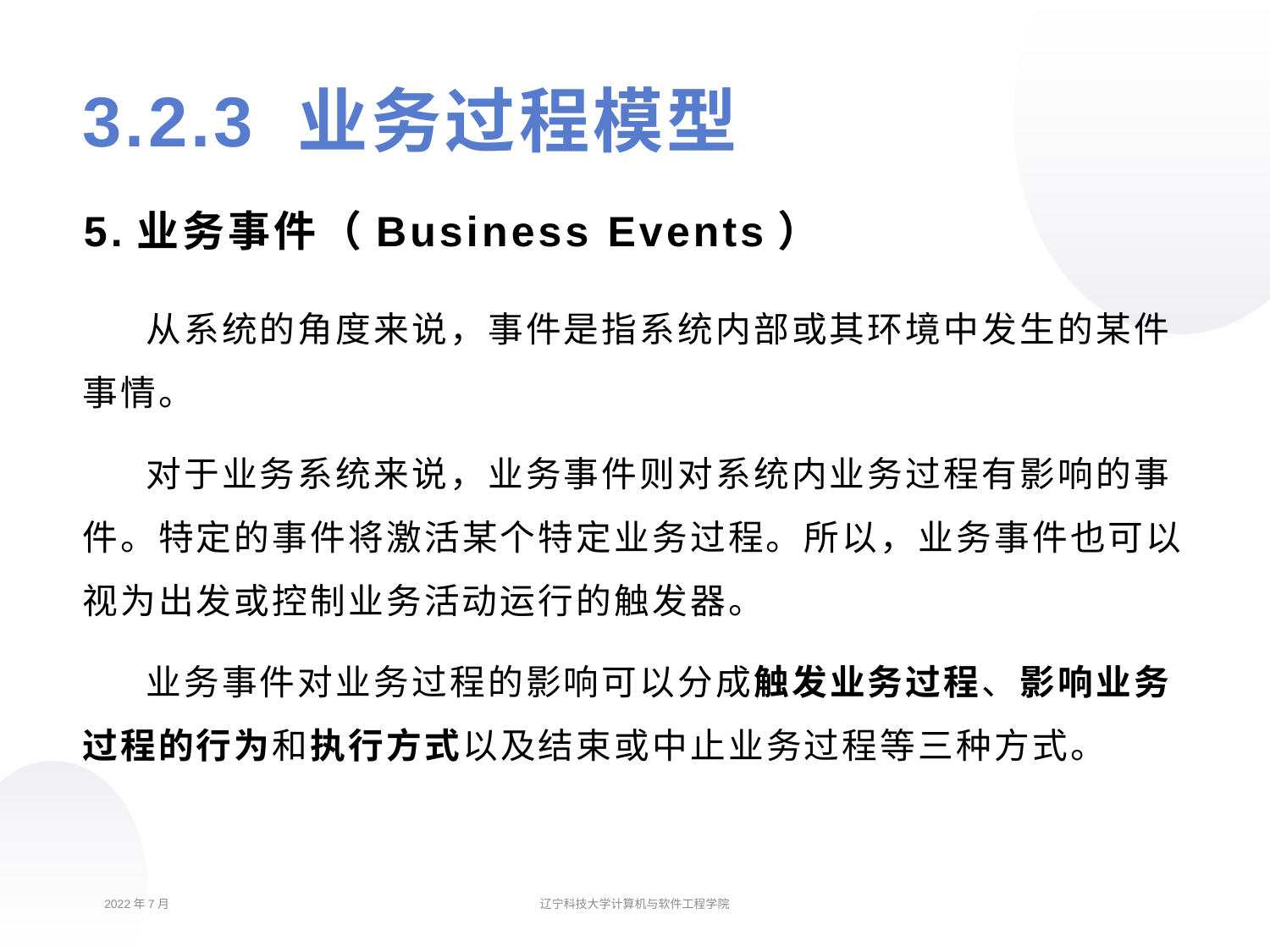

# 3.2.3 业务过程模型
5.业务事件（Business Events）

从系统的角度来说，事件是指系统内部或其环境中发生的某件事情。
对于业务系统来说，业务事件则对系统内业务过程有影响的事件。特定的事件将激活某个特定业务过程。所以，业务事件也可以视为出发或控制业务活动运行的触发器。
业务事件对业务过程的影响可以分成触发业务过程、影响业务过程的行为和执行方式以及结束或中止业务过程等三种方式。

2022年7月
辽宁科技大学计算机与软件工程学院
63